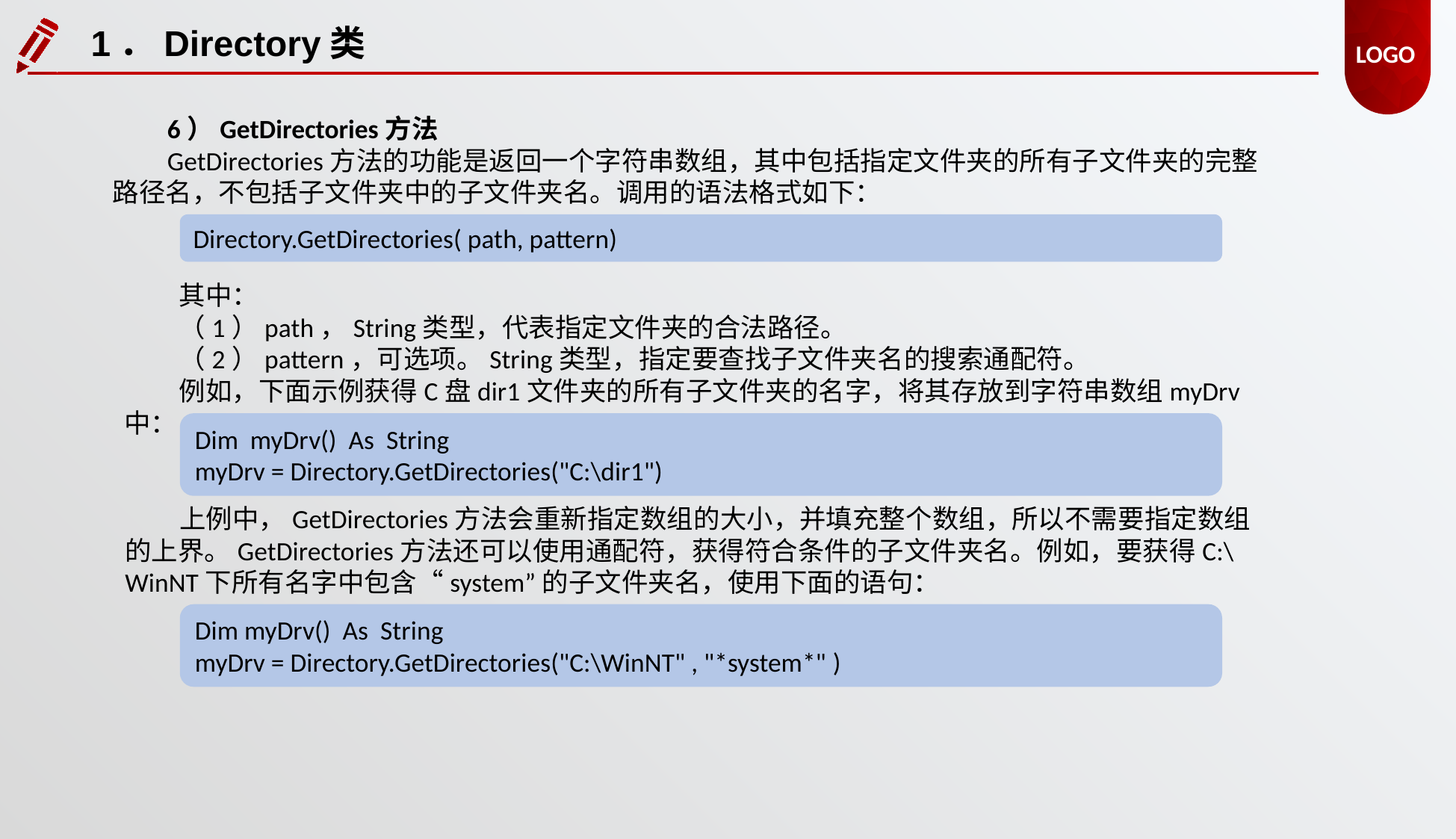

1．Directory类
6）GetDirectories方法
GetDirectories方法的功能是返回一个字符串数组，其中包括指定文件夹的所有子文件夹的完整路径名，不包括子文件夹中的子文件夹名。调用的语法格式如下：
Directory.GetDirectories( path, pattern)
其中：
（1）path，String类型，代表指定文件夹的合法路径。
（2）pattern，可选项。String类型，指定要查找子文件夹名的搜索通配符。
例如，下面示例获得C盘dir1文件夹的所有子文件夹的名字，将其存放到字符串数组myDrv中：
Dim  myDrv()  As  String
myDrv = Directory.GetDirectories("C:\dir1")
上例中，GetDirectories方法会重新指定数组的大小，并填充整个数组，所以不需要指定数组的上界。GetDirectories方法还可以使用通配符，获得符合条件的子文件夹名。例如，要获得C:\WinNT下所有名字中包含“system”的子文件夹名，使用下面的语句：
Dim myDrv()  As  String
myDrv = Directory.GetDirectories("C:\WinNT" , "*system*" )